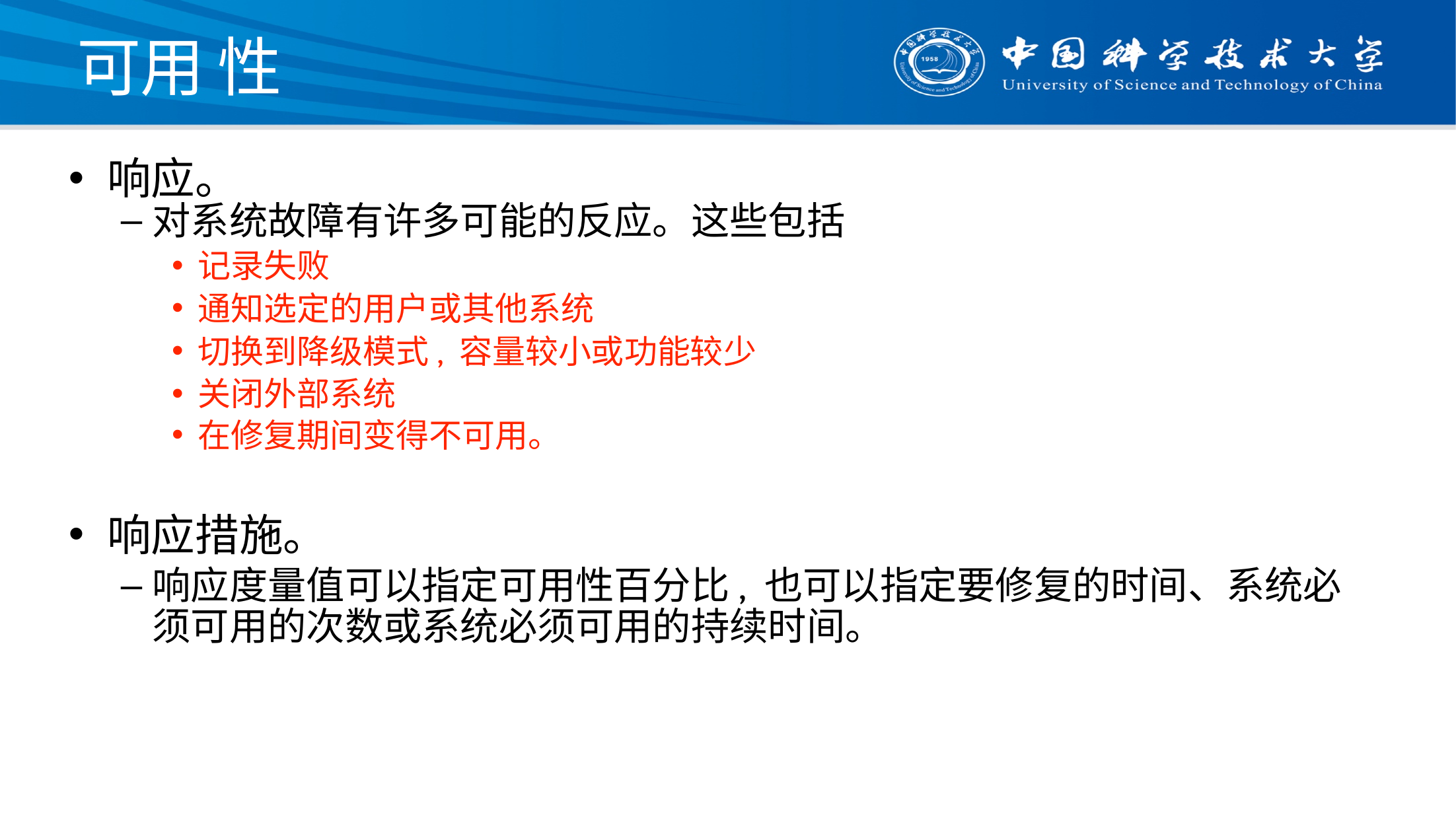

# 可用 性
响应。
对系统故障有许多可能的反应。这些包括
记录失败
通知选定的用户或其他系统
切换到降级模式, 容量较小或功能较少
关闭外部系统
在修复期间变得不可用。

响应措施。
响应度量值可以指定可用性百分比, 也可以指定要修复的时间、系统必须可用的次数或系统必须可用的持续时间。